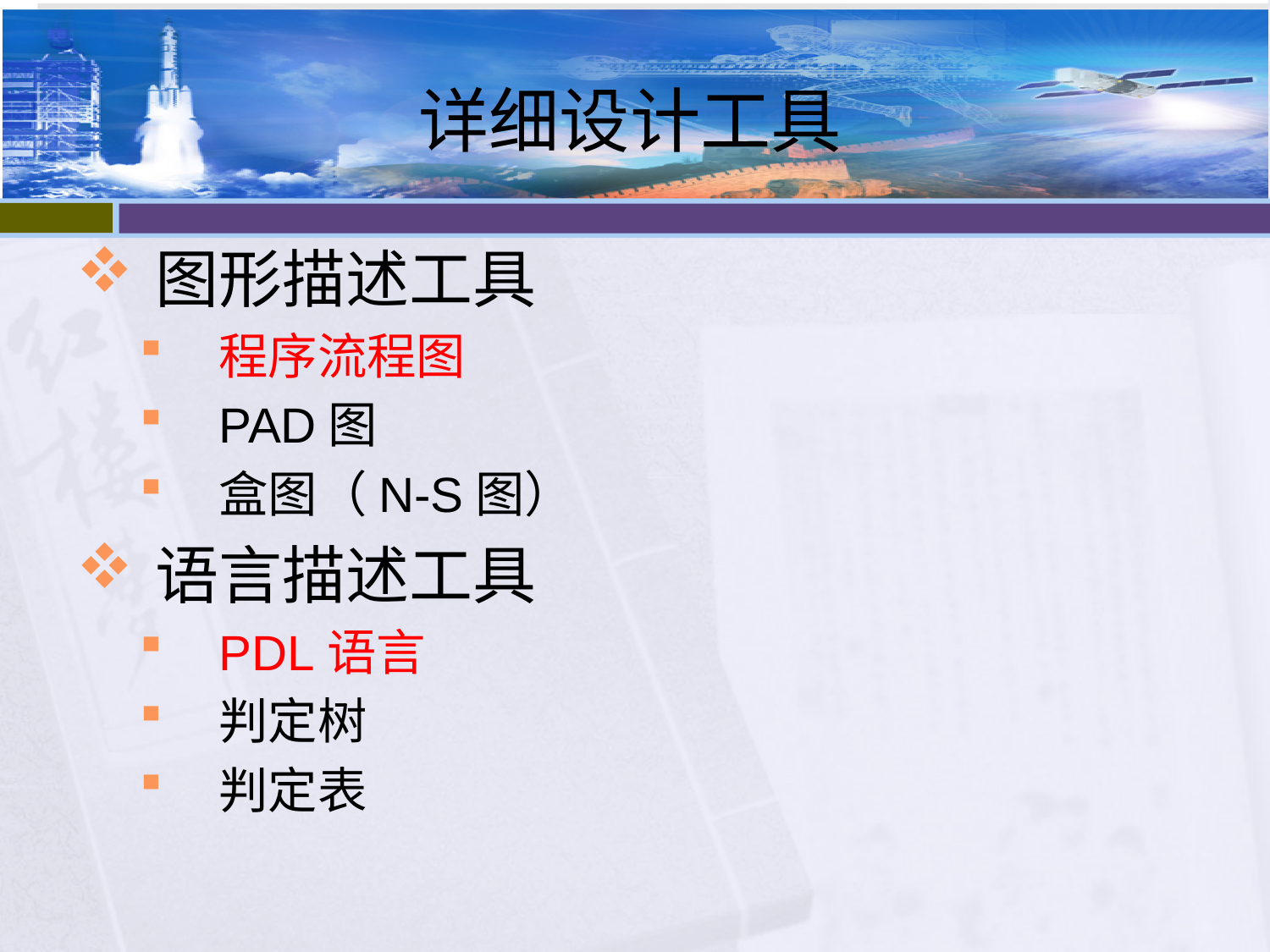

# 详细设计工具

图形描述工具
程序流程图
PAD图
盒图（N-S图）
语言描述工具
PDL语言
判定树
判定表